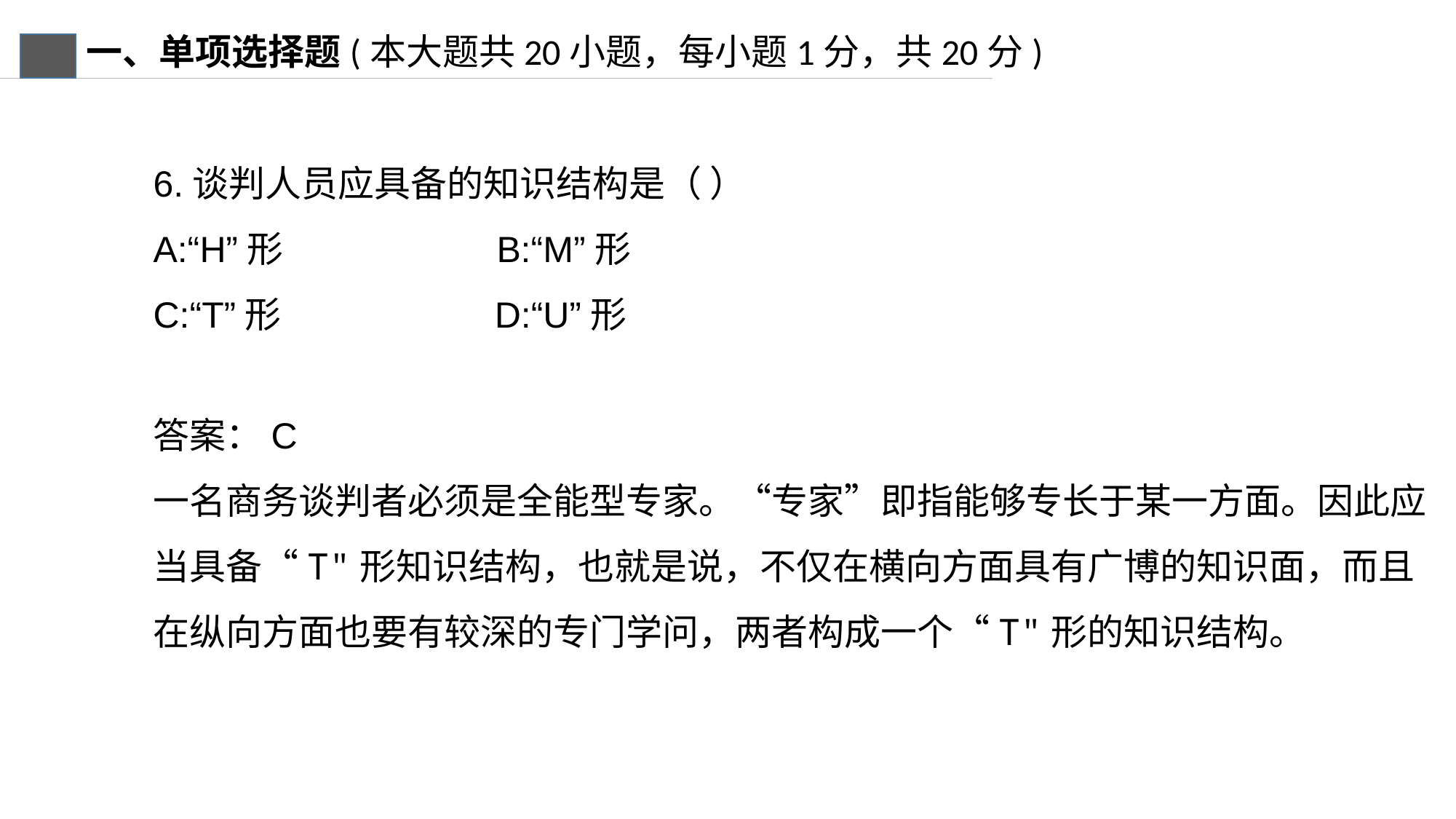

一、单项选择题(本大题共20小题，每小题1分，共20分)

6.谈判人员应具备的知识结构是（ ）
A:“H”形                         B:“M”形
C:“T”形                         D:“U”形
答案：C
一名商务谈判者必须是全能型专家。“专家”即指能够专长于某一方面。因此应当具备“T"形知识结构，也就是说，不仅在横向方面具有广博的知识面，而且在纵向方面也要有较深的专门学问，两者构成一个“T"形的知识结构。